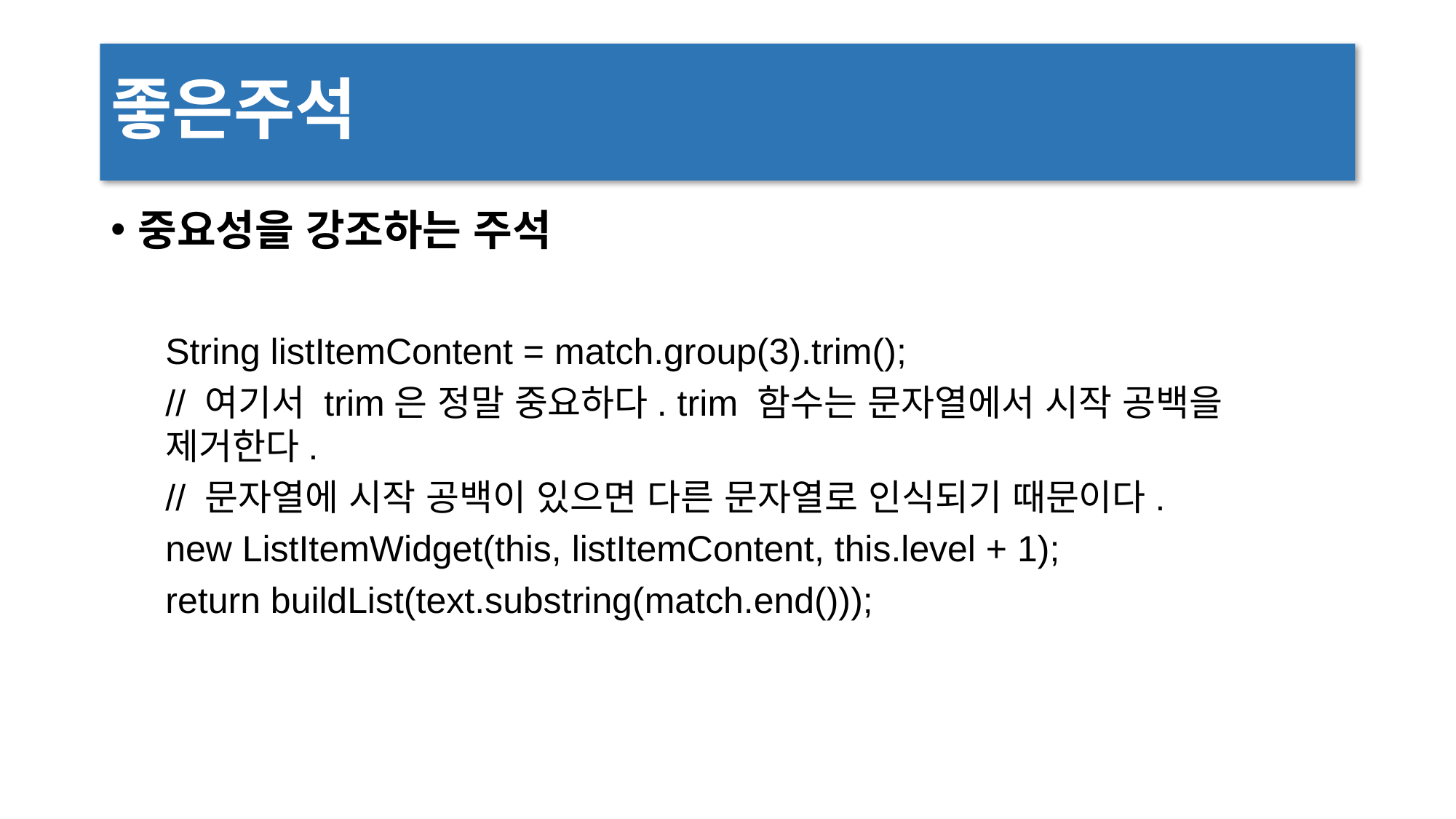

# 좋은주석
중요성을 강조하는 주석

String listItemContent = match.group(3).trim();
// 여기서 trim은 정말 중요하다. trim 함수는 문자열에서 시작 공백을 제거한다.
// 문자열에 시작 공백이 있으면 다른 문자열로 인식되기 때문이다.
new ListItemWidget(this, listItemContent, this.level + 1);
return buildList(text.substring(match.end()));